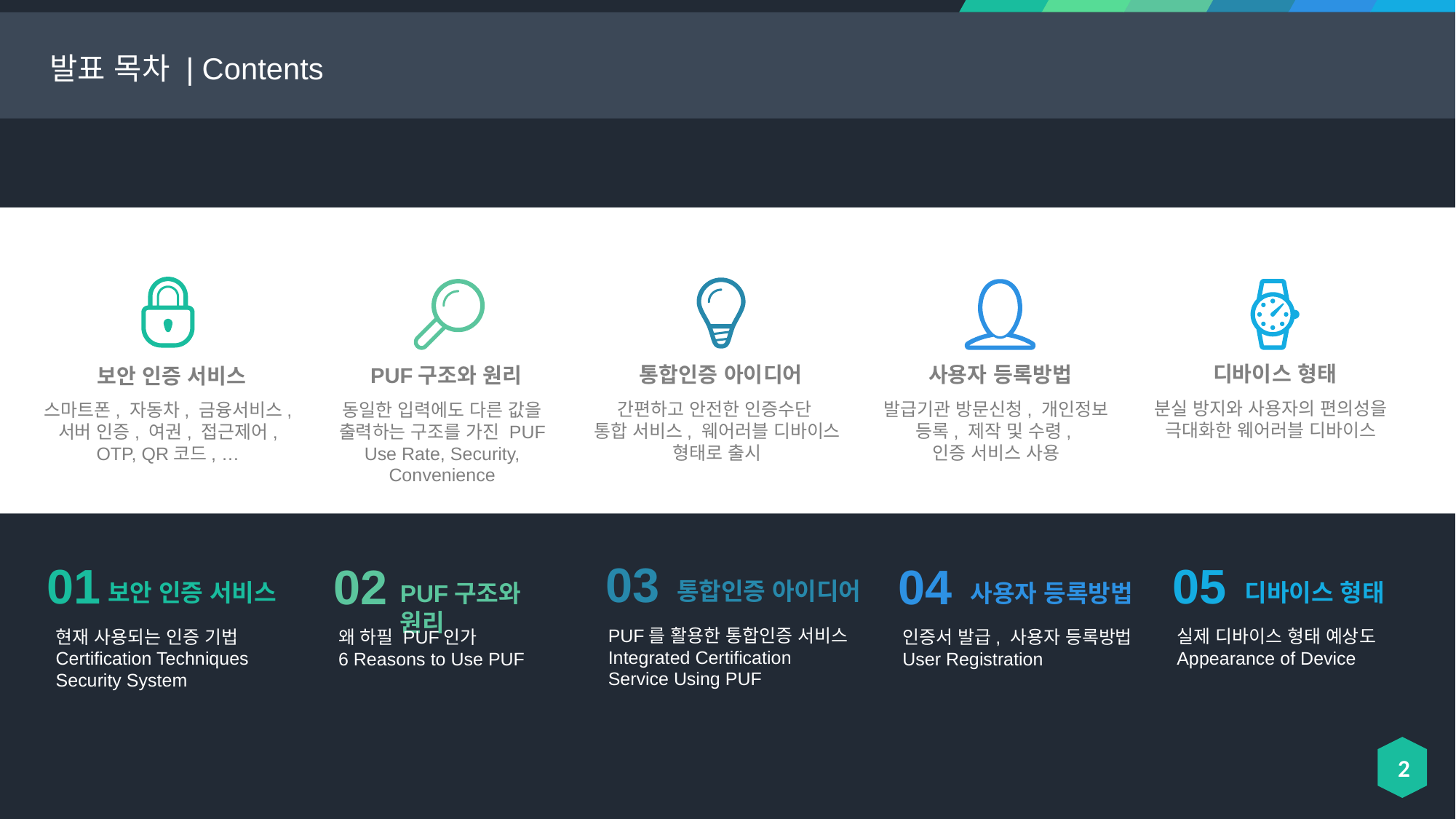

발표 목차 | Contents

디바이스 형태
통합인증 아이디어
사용자 등록방법
PUF구조와 원리
보안 인증 서비스
분실 방지와 사용자의 편의성을 극대화한 웨어러블 디바이스
간편하고 안전한 인증수단
통합 서비스, 웨어러블 디바이스 형태로 출시
발급기관 방문신청, 개인정보 등록, 제작 및 수령,
인증 서비스 사용
동일한 입력에도 다른 값을
출력하는 구조를 가진 PUF
Use Rate, Security, Convenience
스마트폰, 자동차, 금융서비스,
서버 인증, 여권, 접근제어,
OTP, QR코드, …
03
01
05
02
04
통합인증 아이디어
보안 인증 서비스
디바이스 형태
PUF구조와 원리
사용자 등록방법
PUF를 활용한 통합인증 서비스
Integrated Certification Service Using PUF
현재 사용되는 인증 기법
Certification Techniques
Security System
실제 디바이스 형태 예상도
Appearance of Device
왜 하필 PUF인가
6 Reasons to Use PUF
인증서 발급, 사용자 등록방법
User Registration